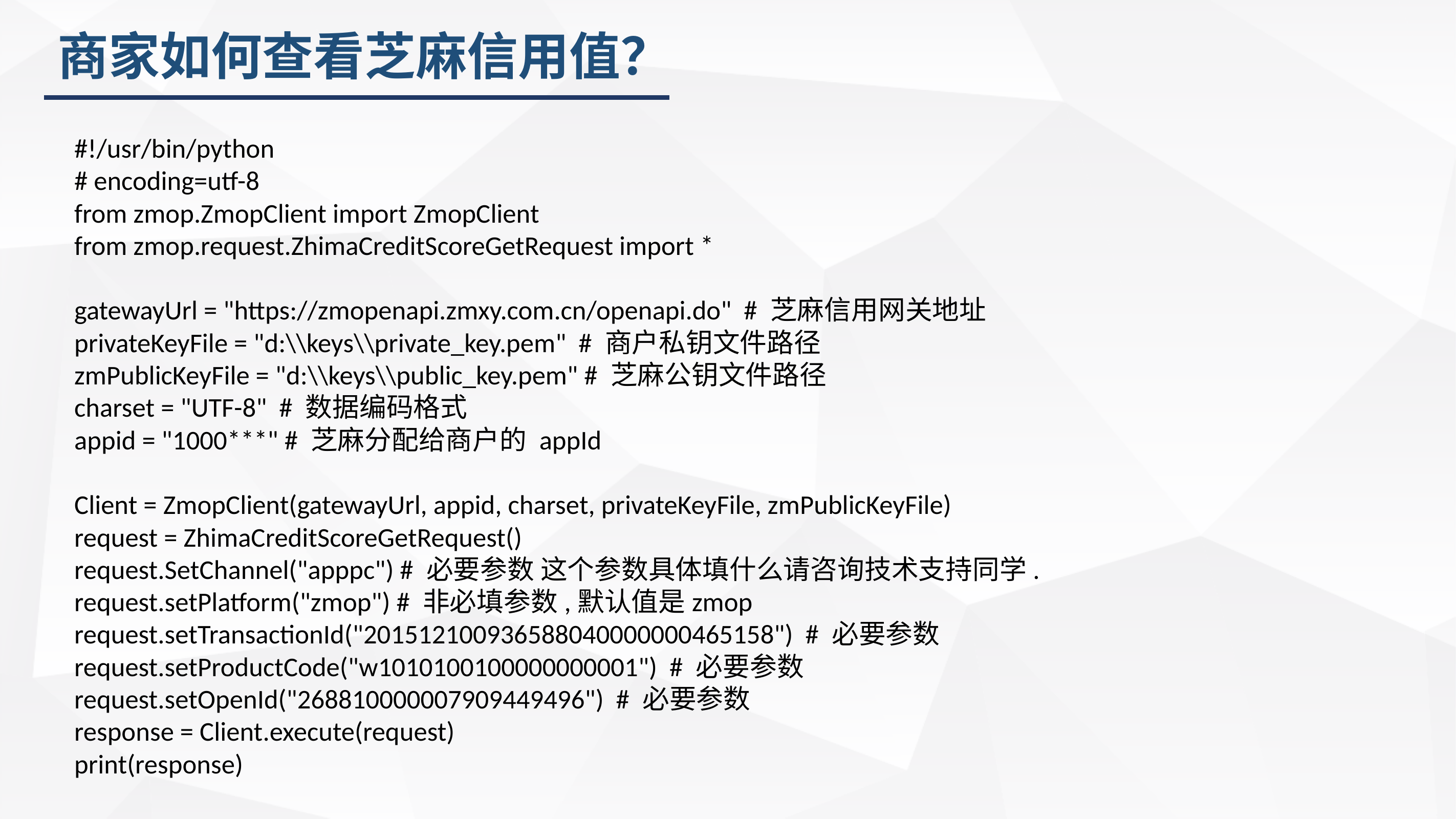

# 商家如何查看芝麻信用值？
#!/usr/bin/python
# encoding=utf-8
from zmop.ZmopClient import ZmopClient
from zmop.request.ZhimaCreditScoreGetRequest import *

gatewayUrl = "https://zmopenapi.zmxy.com.cn/openapi.do"  # 芝麻信用网关地址
privateKeyFile = "d:\\keys\\private_key.pem"  # 商户私钥文件路径
zmPublicKeyFile = "d:\\keys\\public_key.pem" # 芝麻公钥文件路径
charset = "UTF-8"  # 数据编码格式
appid = "1000***" # 芝麻分配给商户的 appId

Client = ZmopClient(gatewayUrl, appid, charset, privateKeyFile, zmPublicKeyFile)
request = ZhimaCreditScoreGetRequest()
request.SetChannel("apppc") # 必要参数 这个参数具体填什么请咨询技术支持同学.
request.setPlatform("zmop") # 非必填参数,默认值是zmop
request.setTransactionId("201512100936588040000000465158")  # 必要参数
request.setProductCode("w1010100100000000001")  # 必要参数
request.setOpenId("268810000007909449496")  # 必要参数
response = Client.execute(request)
print(response)